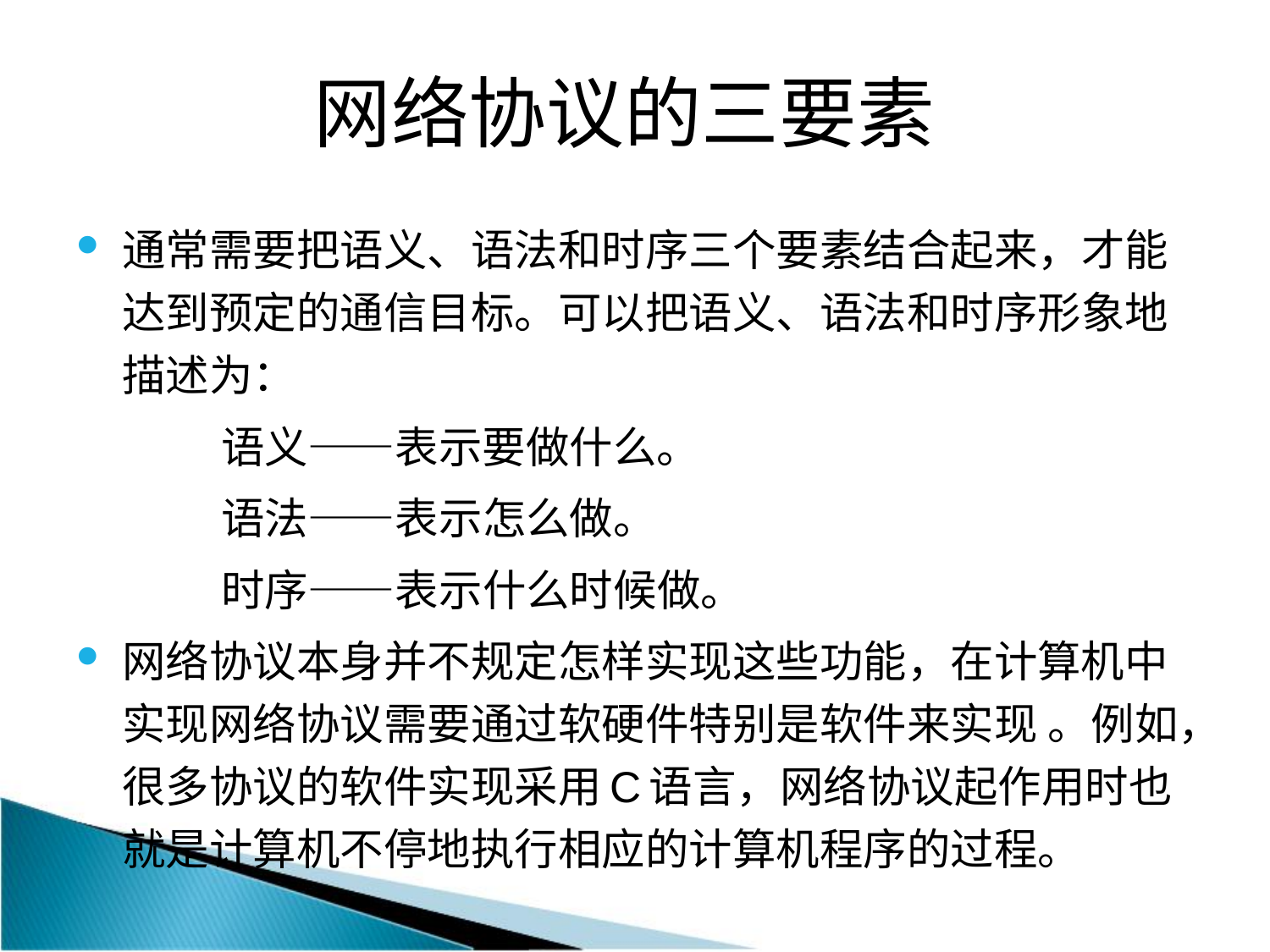

# 网络协议的三要素
通常需要把语义、语法和时序三个要素结合起来，才能达到预定的通信目标。可以把语义、语法和时序形象地描述为：
语义——表示要做什么。
语法——表示怎么做。
时序——表示什么时候做。
网络协议本身并不规定怎样实现这些功能，在计算机中实现网络协议需要通过软硬件特别是软件来实现 。例如，很多协议的软件实现采用C语言，网络协议起作用时也就是计算机不停地执行相应的计算机程序的过程。